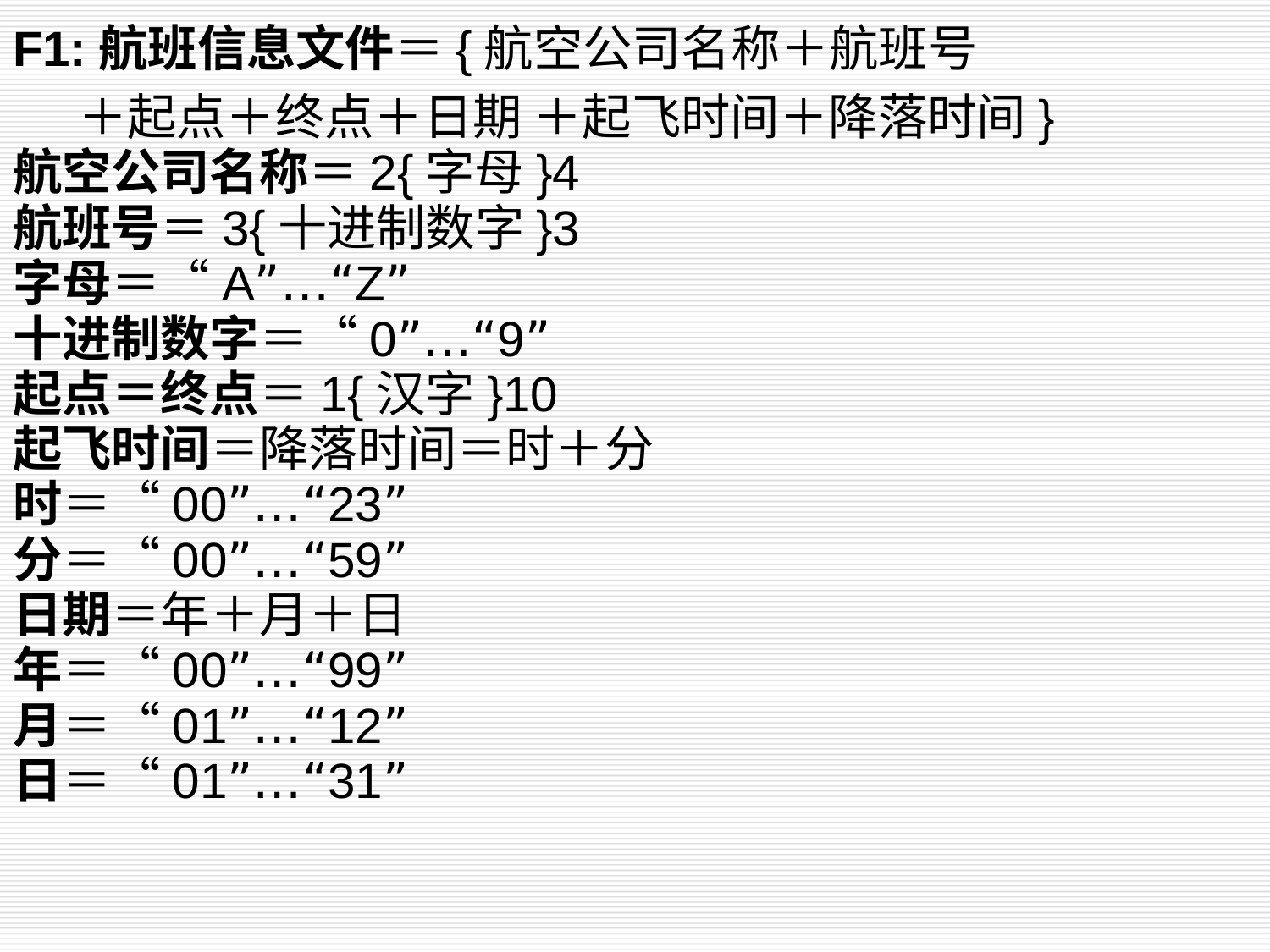

F1:航班信息文件＝{航空公司名称＋航班号
＋起点＋终点＋日期 ＋起飞时间＋降落时间}
航空公司名称＝2{字母}4
航班号＝3{十进制数字}3
字母＝“A”…“Z”
十进制数字＝“0”…“9”
起点＝终点＝1{汉字}10
起飞时间＝降落时间＝时＋分
时＝“00”…“23”
分＝“00”…“59”
日期＝年＋月＋日
年＝“00”…“99”
月＝“01”…“12”
日＝“01”…“31”